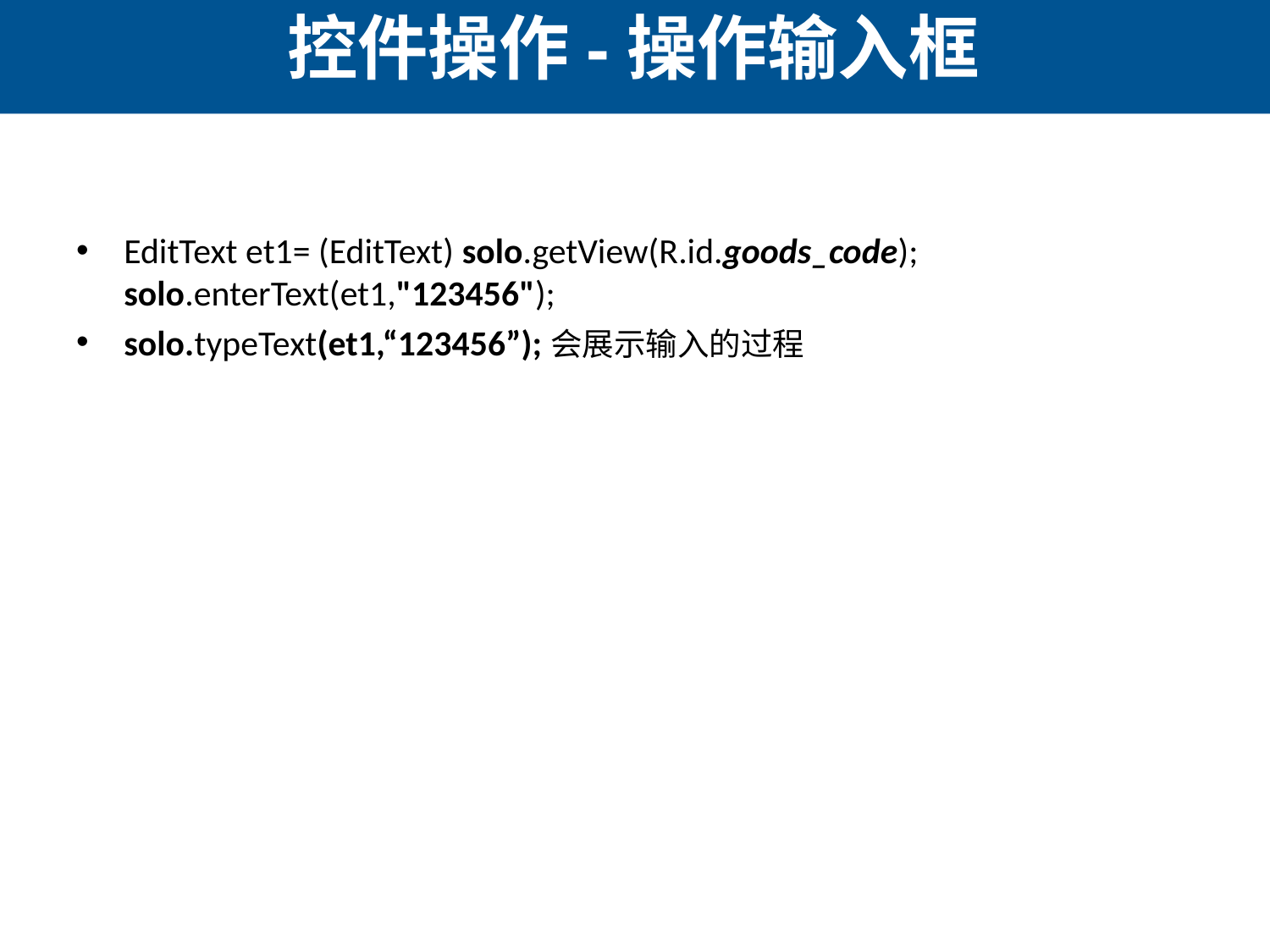

# 控件操作-操作输入框
EditText et1= (EditText) solo.getView(R.id.goods_code);
solo.enterText(et1,"123456");
solo.typeText(et1,“123456”);会展示输入的过程